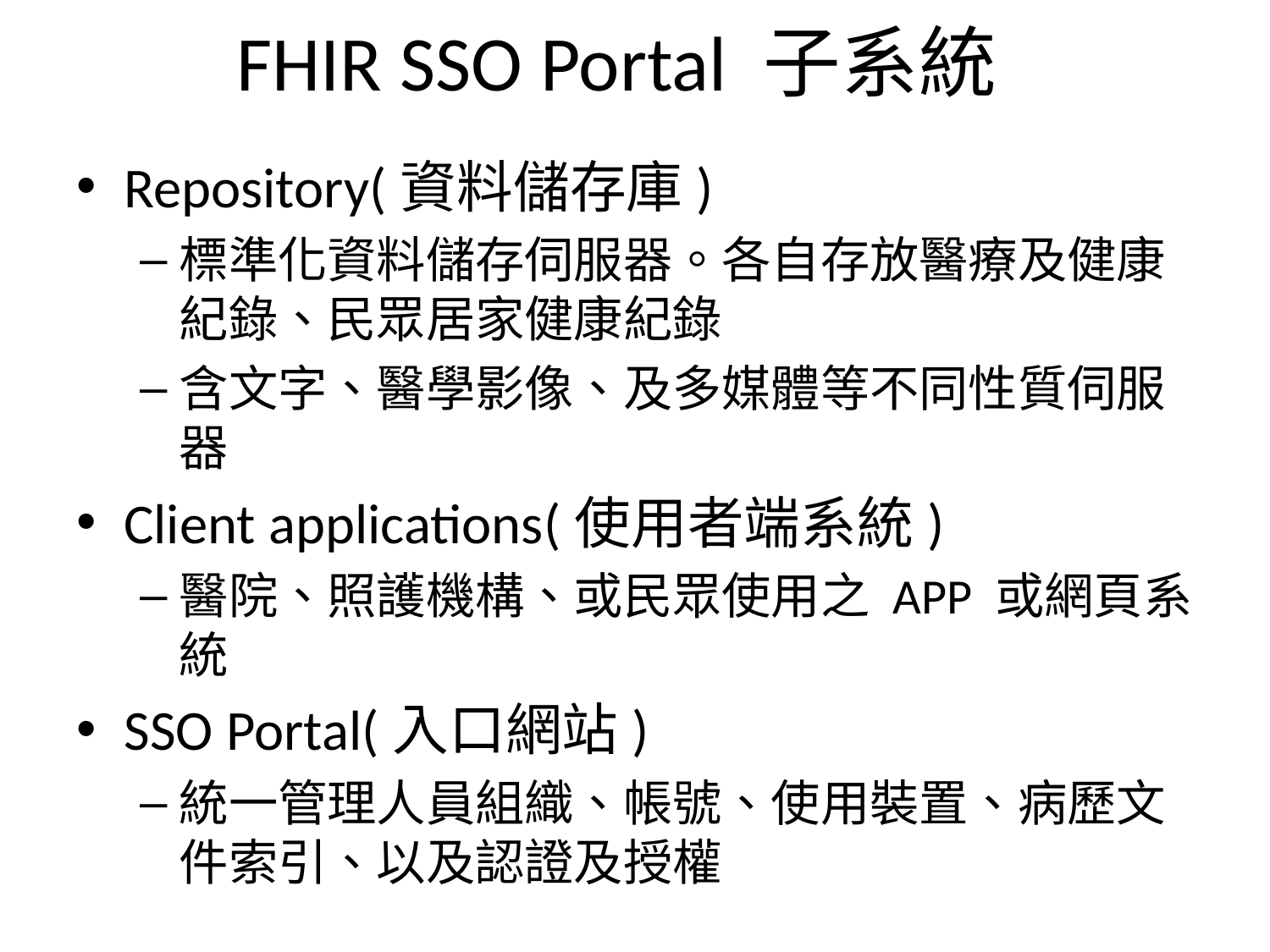

# FHIR SSO Portal 子系統
Repository(資料儲存庫)
標準化資料儲存伺服器。各自存放醫療及健康紀錄、民眾居家健康紀錄
含文字、醫學影像、及多媒體等不同性質伺服器
Client applications(使用者端系統)
醫院、照護機構、或民眾使用之 APP 或網頁系統
SSO Portal(入口網站)
統一管理人員組織、帳號、使用裝置、病歷文件索引、以及認證及授權